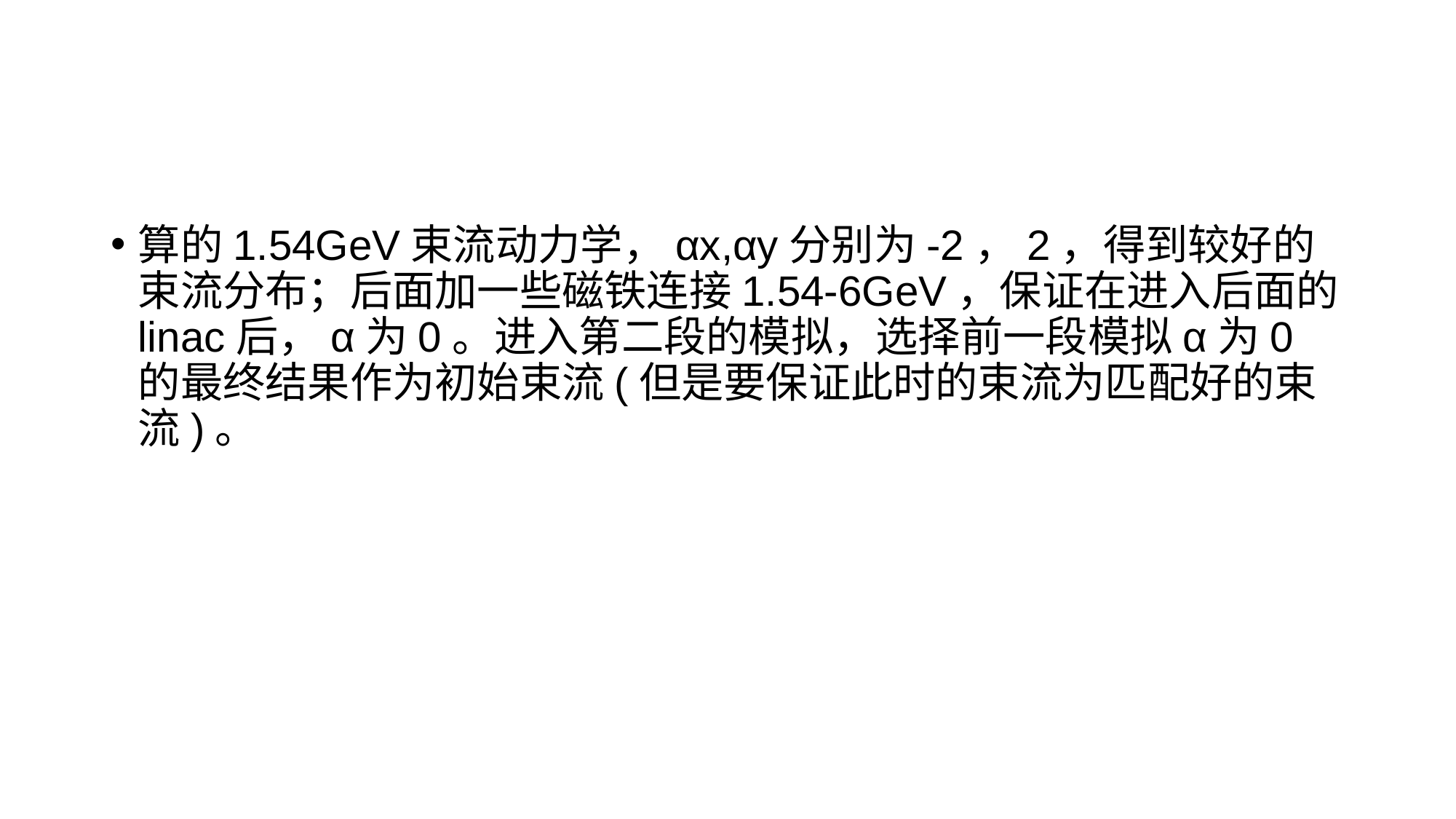

#
算的1.54GeV束流动力学，αx,αy分别为-2，2，得到较好的束流分布；后面加一些磁铁连接1.54-6GeV，保证在进入后面的linac后，α为0。进入第二段的模拟，选择前一段模拟α为0的最终结果作为初始束流(但是要保证此时的束流为匹配好的束流)。